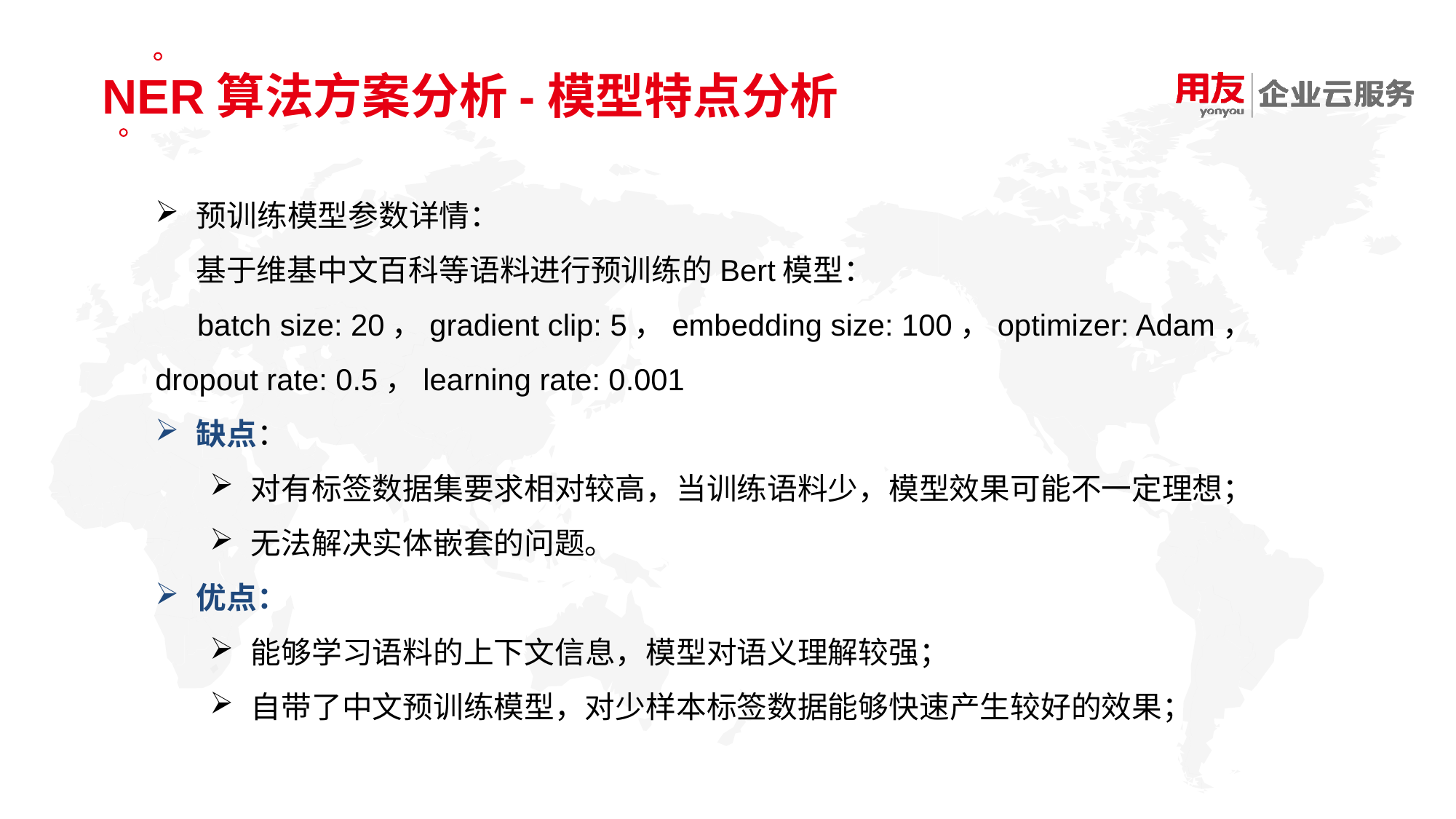

NER算法方案分析-模型特点分析

预训练模型参数详情：
     基于维基中文百科等语料进行预训练的Bert模型：
     batch size: 20，gradient clip: 5，embedding size: 100，optimizer: Adam，dropout rate: 0.5，learning rate: 0.001
缺点：
对有标签数据集要求相对较高，当训练语料少，模型效果可能不一定理想；
无法解决实体嵌套的问题。
优点：
能够学习语料的上下文信息，模型对语义理解较强；
自带了中文预训练模型，对少样本标签数据能够快速产生较好的效果；